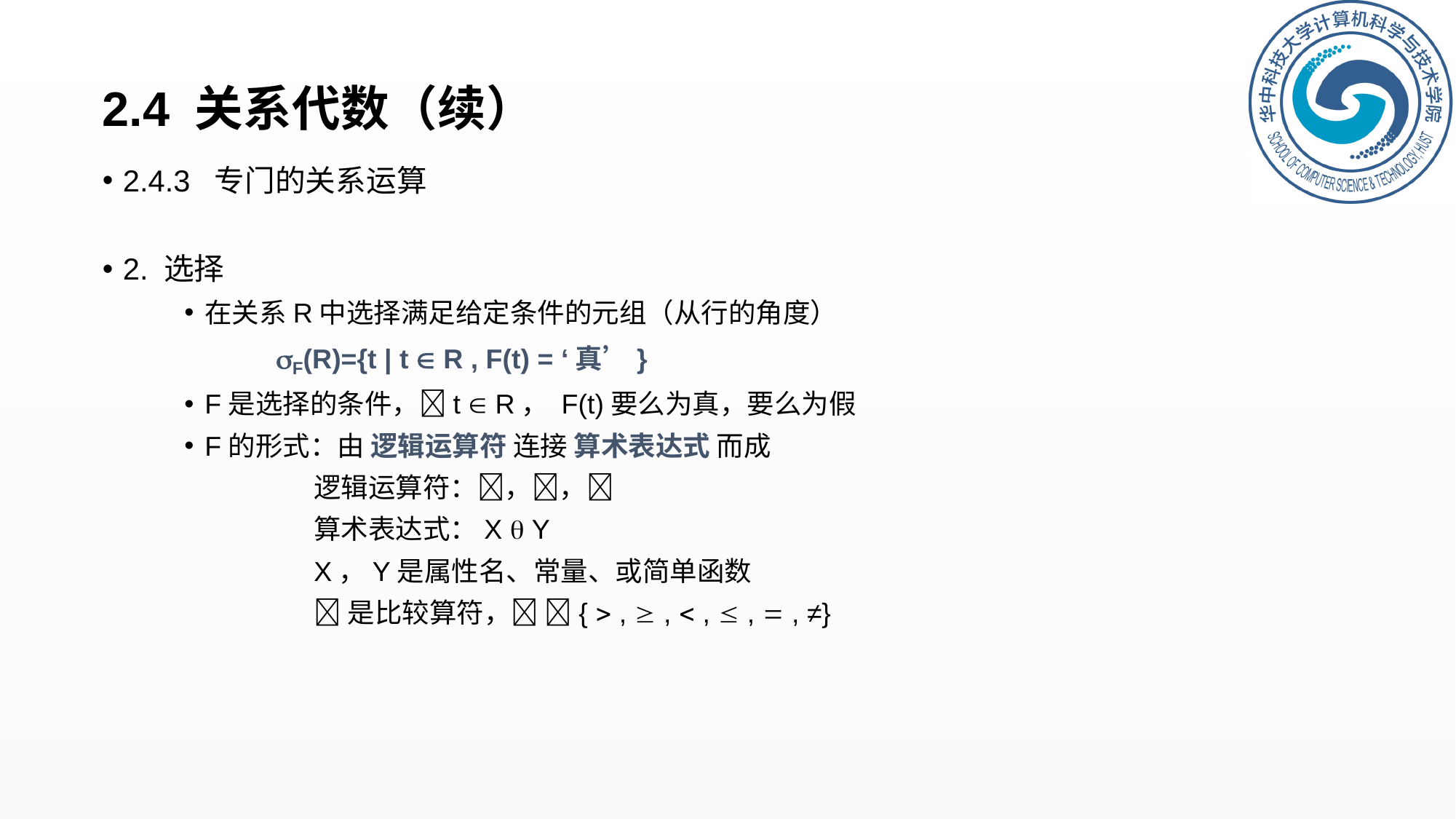

# 2.4 关系代数（续）
2.4.3  专门的关系运算

2. 选择
在关系R中选择满足给定条件的元组（从行的角度）
            σF(R)={t | t ∈ R , F(t) = ‘真’}
F是选择的条件，∀t ∈ R， F(t)要么为真，要么为假
F的形式：由 逻辑运算符 连接 算术表达式 而成
		逻辑运算符：∧，∨，¬
		算术表达式：X θ Y
		X，Y是属性名、常量、或简单函数
		θ是比较算符，θ ∈{ > , ≥ , < , ≤ , = , ≠}